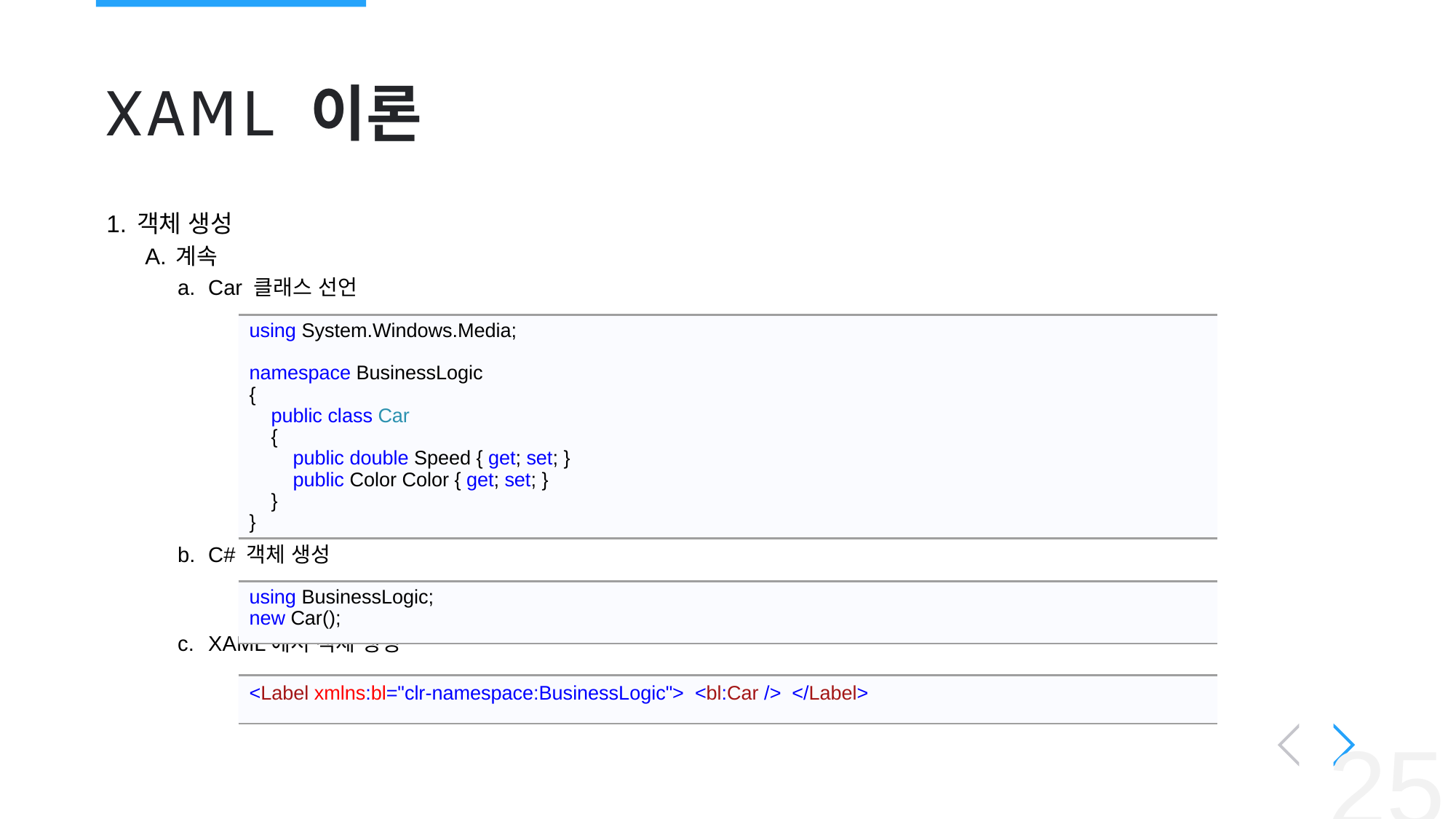

# XAML 이론
객체 생성
계속
Car 클래스 선언

C# 객체 생성

XAML에서 객체 생성
using System.Windows.Media;

namespace BusinessLogic
{
    public class Car
    {
        public double Speed { get; set; }
        public Color Color { get; set; }
    }
}
using BusinessLogic;
new Car();
<Label xmlns:bl="clr-namespace:BusinessLogic">  <bl:Car />  </Label>
25